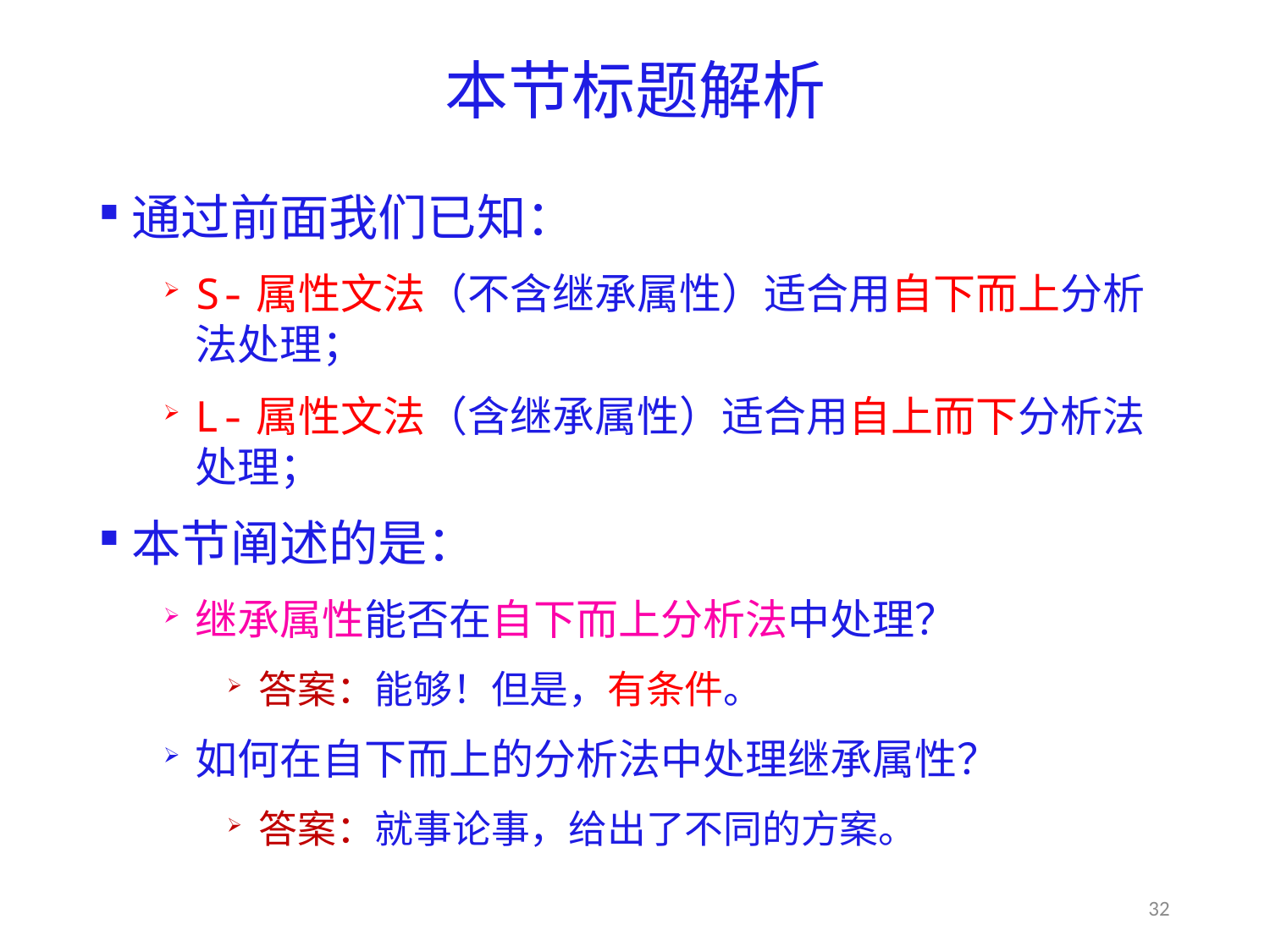

# 本节标题解析
通过前面我们已知：
S-属性文法（不含继承属性）适合用自下而上分析法处理；
L-属性文法（含继承属性）适合用自上而下分析法处理；
本节阐述的是：
继承属性能否在自下而上分析法中处理？
答案：能够！但是，有条件。
如何在自下而上的分析法中处理继承属性？
答案：就事论事，给出了不同的方案。
32